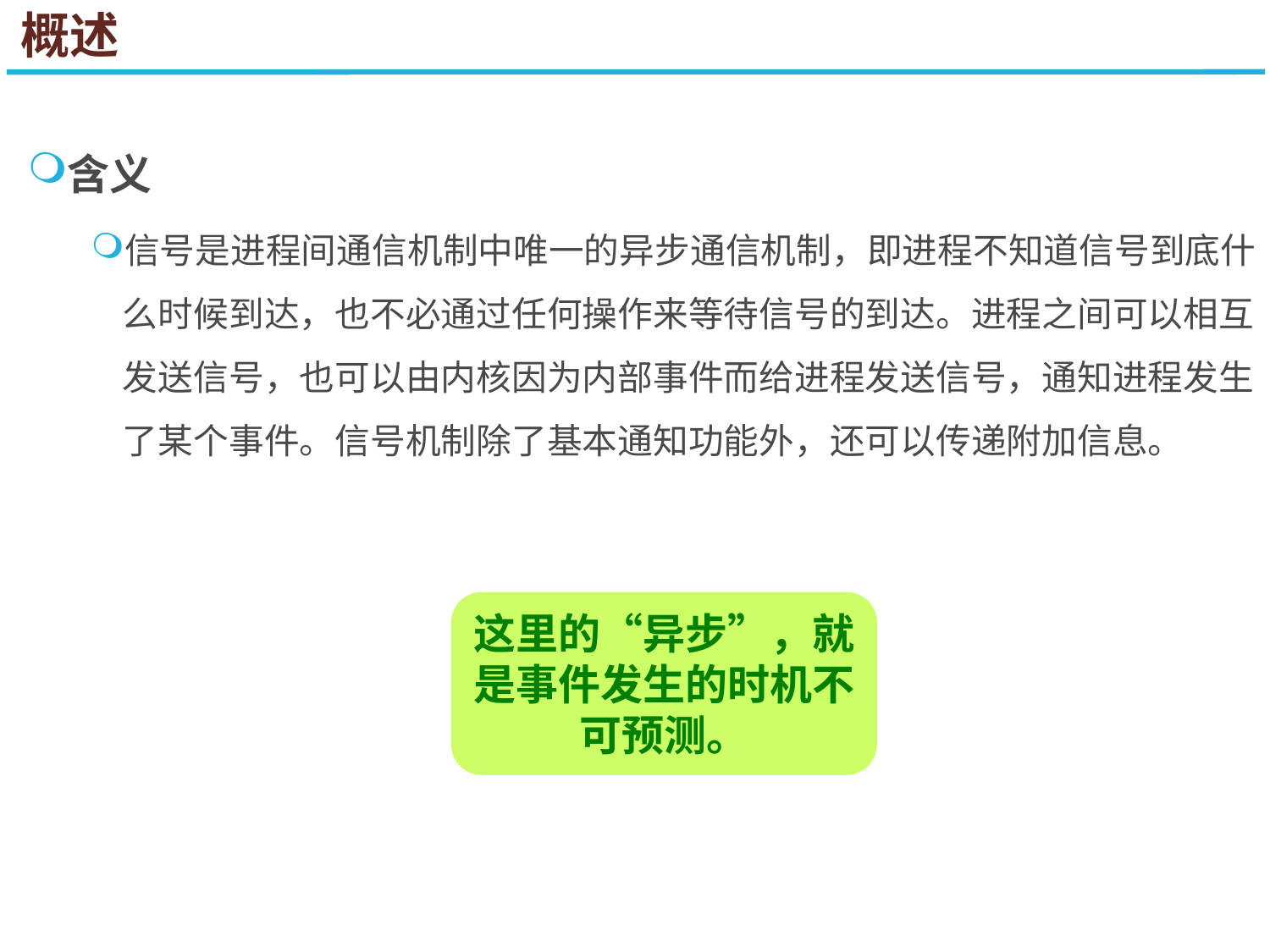

概述
含义
信号是进程间通信机制中唯一的异步通信机制，即进程不知道信号到底什么时候到达，也不必通过任何操作来等待信号的到达。进程之间可以相互发送信号，也可以由内核因为内部事件而给进程发送信号，通知进程发生了某个事件。信号机制除了基本通知功能外，还可以传递附加信息。
这里的“异步”，就是事件发生的时机不可预测。